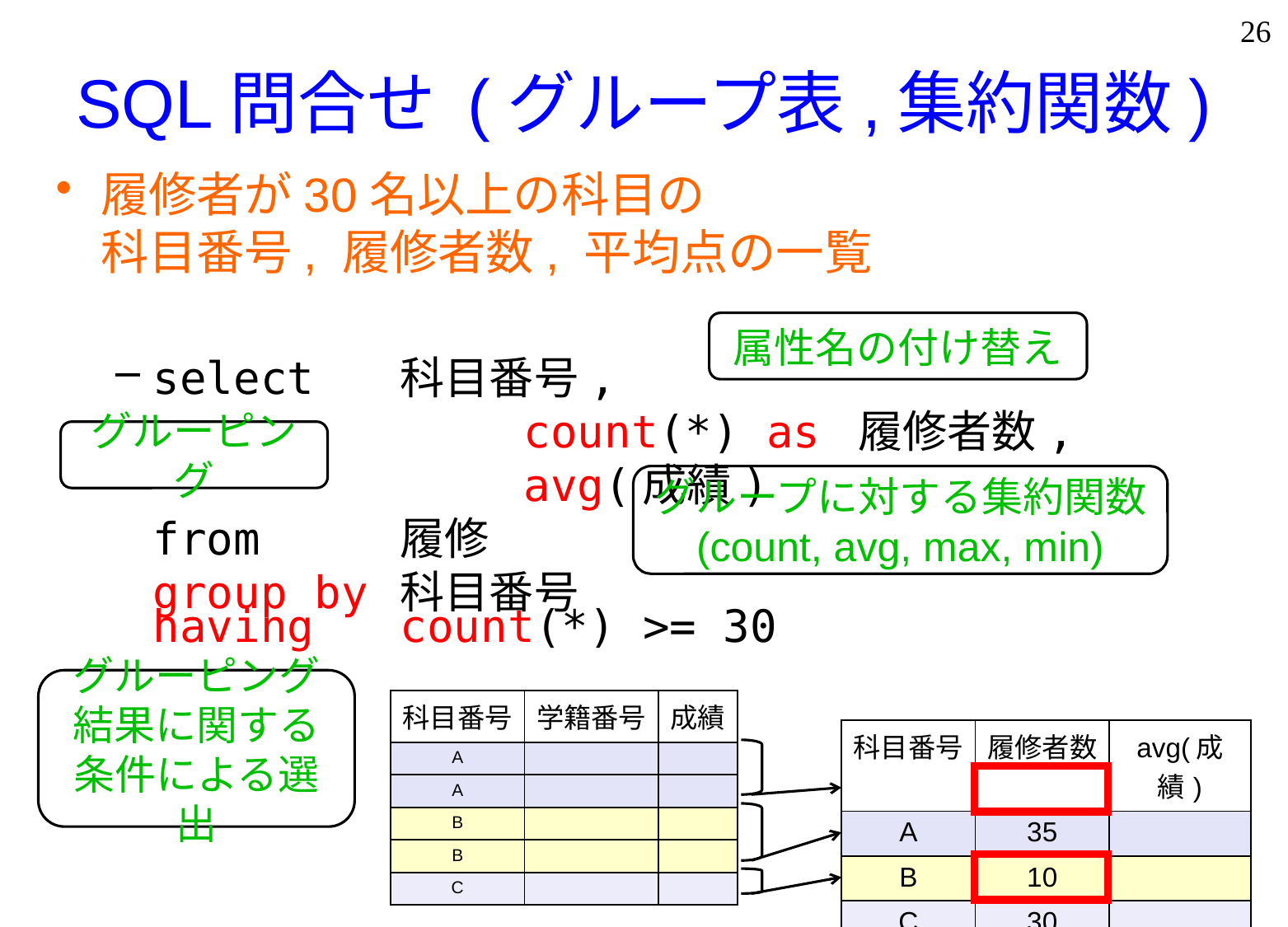

26
# SQL問合せ (グループ表,集約関数)
履修者が30名以上の科目の
科目番号, 履修者数, 平均点の一覧

select	科目番号,
			count(*) as 履修者数,
			avg(成績)
from		履修
group by	科目番号
属性名の付け替え
グルーピング
グループに対する集約関数
(count, avg, max, min)
	having 	count(*) >= 30
グルーピング
結果に関する
条件による選出
| 科目番号 | 学籍番号 | 成績 |
| --- | --- | --- |
| A |  |  |
| A |  |  |
| B |  |  |
| B |  |  |
| C |  |  |
| 科目番号 | 履修者数 | avg(成績) |
| --- | --- | --- |
| A | 35 |  |
| B | 10 |  |
| C | 30 |  |